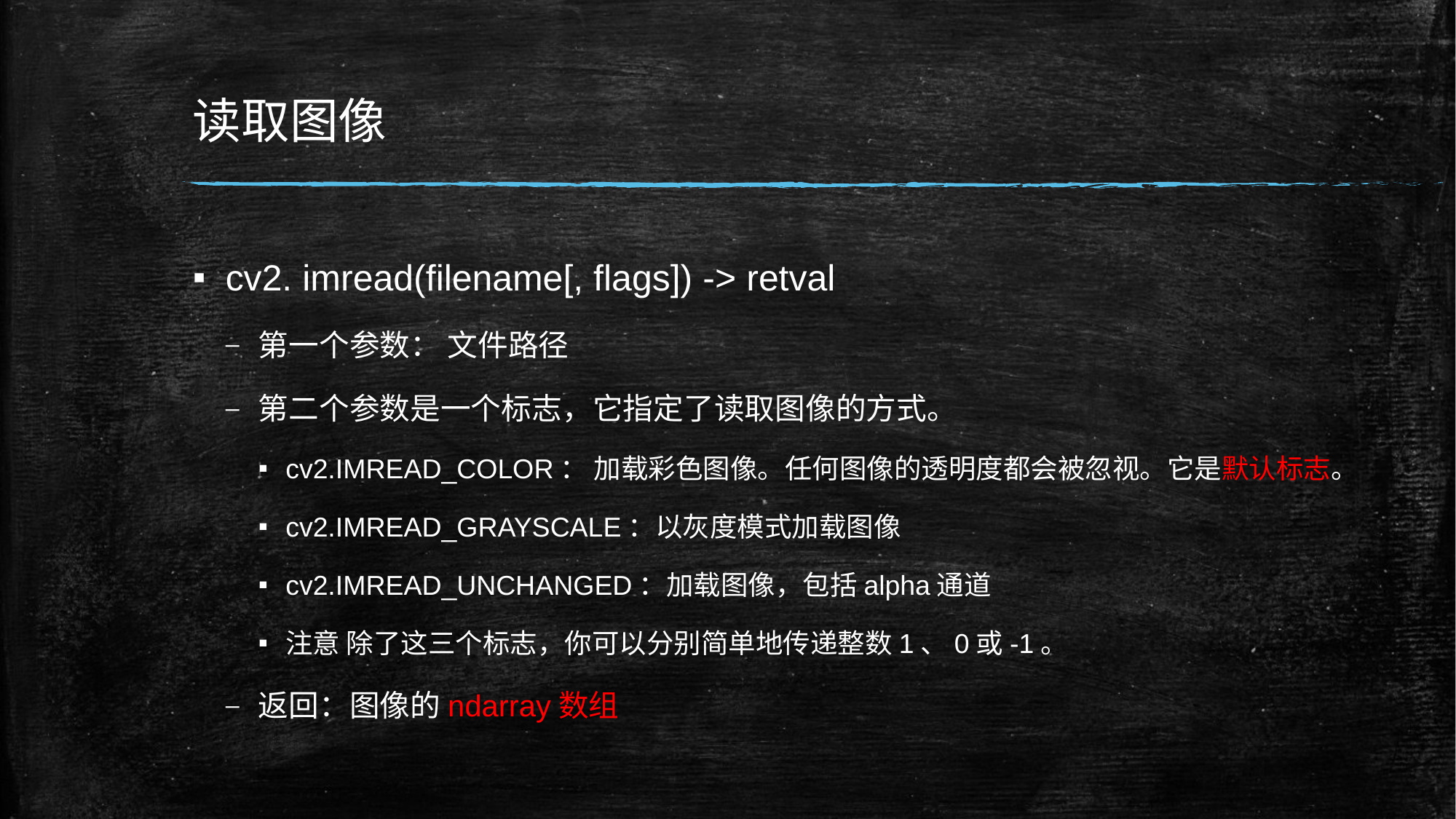

# 读取图像
cv2. imread(filename[, flags]) -> retval
第一个参数： 文件路径
第二个参数是一个标志，它指定了读取图像的方式。
cv2.IMREAD_COLOR： 加载彩色图像。任何图像的透明度都会被忽视。它是默认标志。
cv2.IMREAD_GRAYSCALE：以灰度模式加载图像
cv2.IMREAD_UNCHANGED：加载图像，包括alpha通道
注意 除了这三个标志，你可以分别简单地传递整数1、0或-1。
返回：图像的ndarray数组